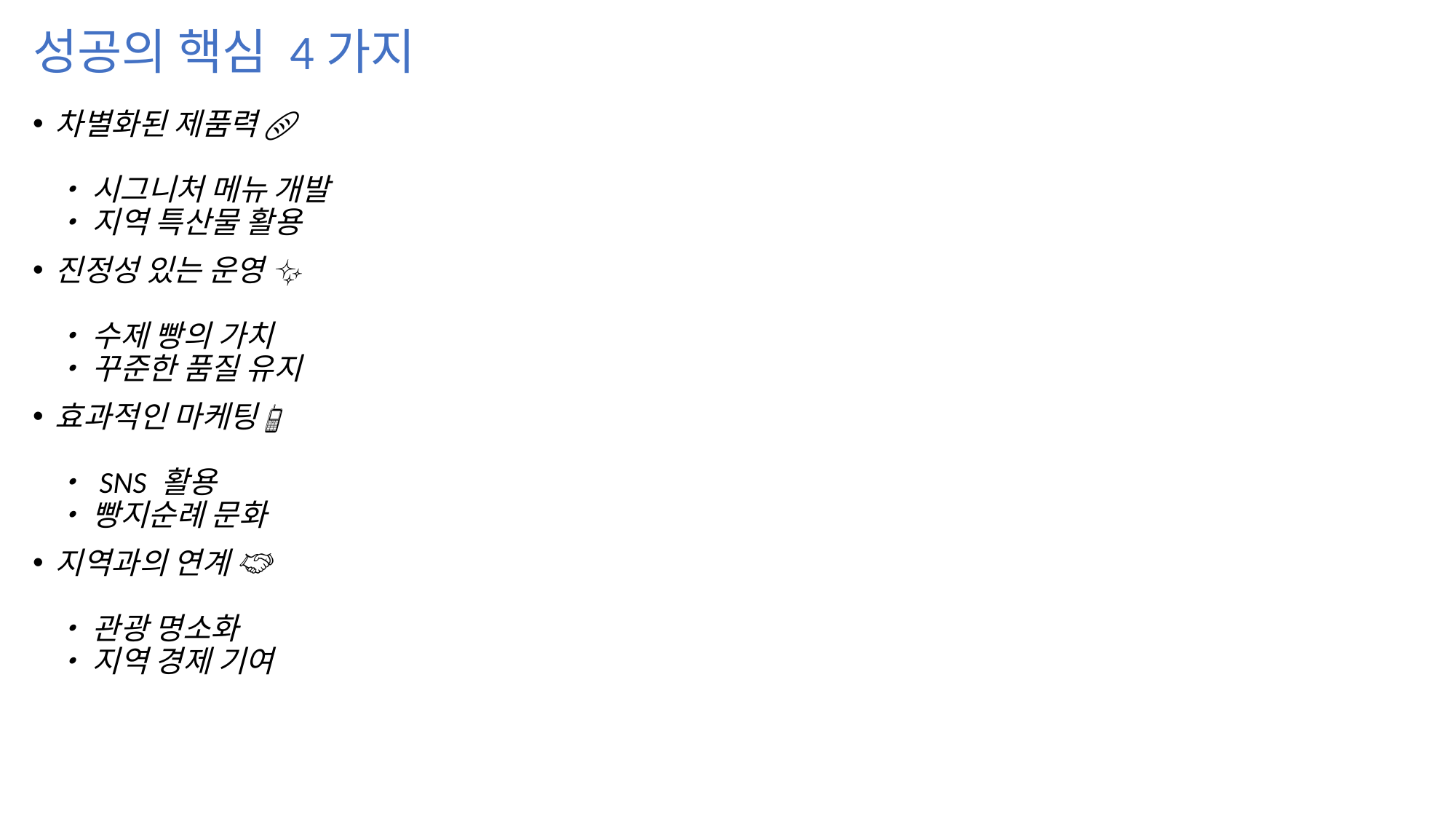

# 성공의 핵심 4가지
차별화된 제품력 🥖
• 시그니처 메뉴 개발
• 지역 특산물 활용
진정성 있는 운영 ✨
• 수제 빵의 가치
• 꾸준한 품질 유지
효과적인 마케팅 📱
• SNS 활용
• 빵지순례 문화
지역과의 연계 🤝
• 관광 명소화
• 지역 경제 기여